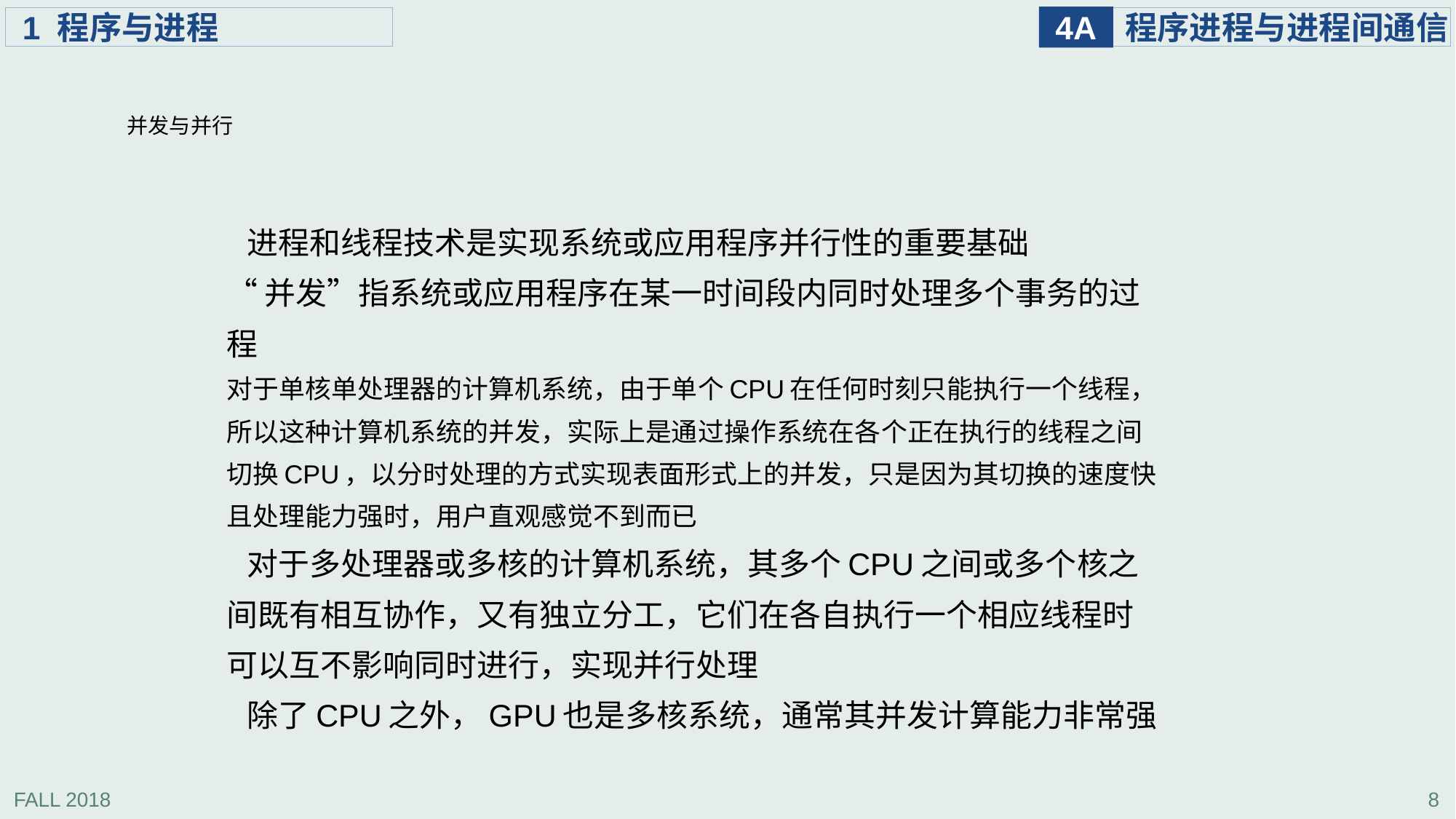

并发与并行
  进程和线程技术是实现系统或应用程序并行性的重要基础
“并发”指系统或应用程序在某一时间段内同时处理多个事务的过程
对于单核单处理器的计算机系统，由于单个CPU在任何时刻只能执行一个线程，所以这种计算机系统的并发，实际上是通过操作系统在各个正在执行的线程之间切换CPU，以分时处理的方式实现表面形式上的并发，只是因为其切换的速度快且处理能力强时，用户直观感觉不到而已
  对于多处理器或多核的计算机系统，其多个CPU之间或多个核之间既有相互协作，又有独立分工，它们在各自执行一个相应线程时可以互不影响同时进行，实现并行处理
  除了CPU之外，GPU也是多核系统，通常其并发计算能力非常强